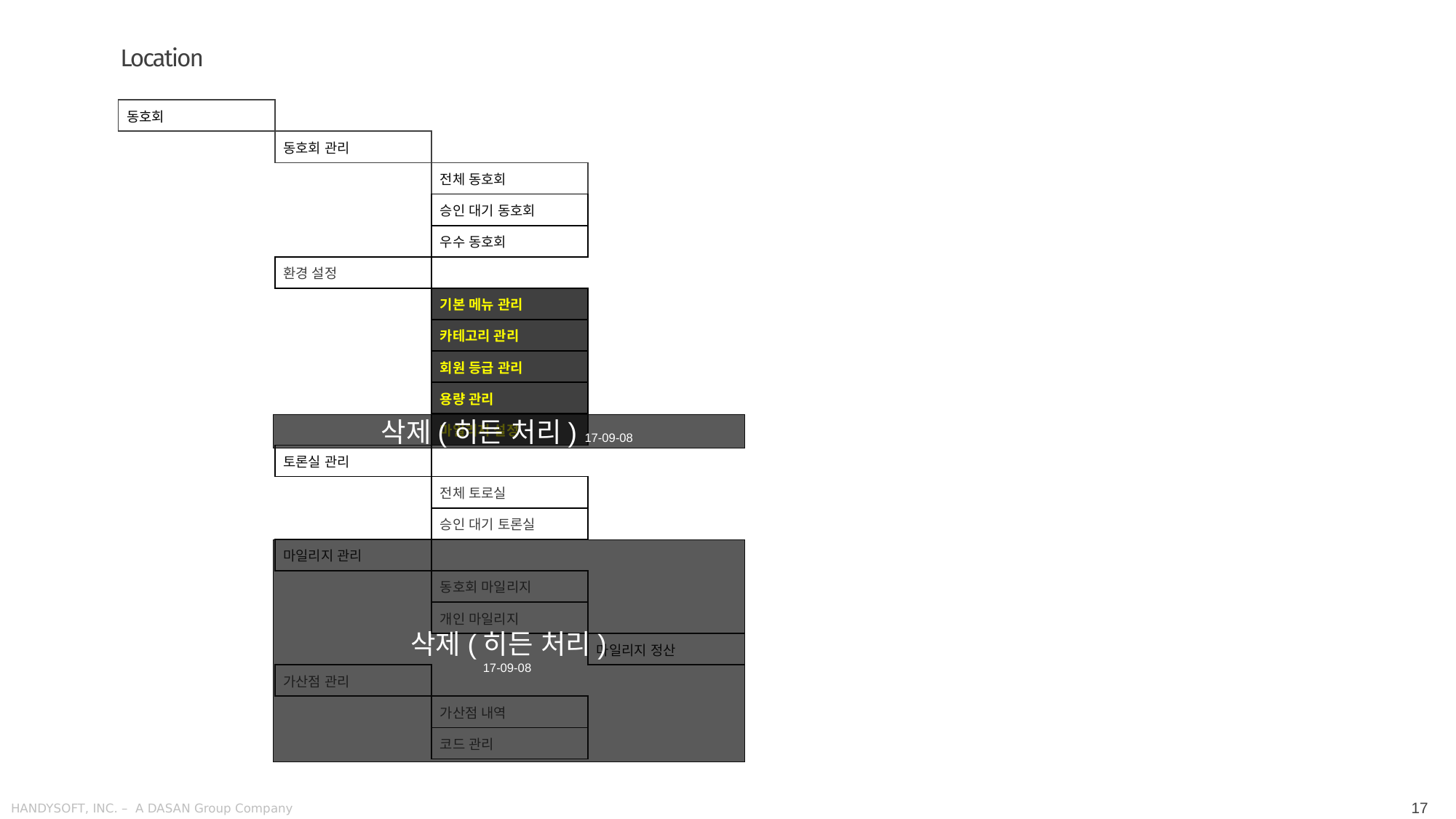

Location
| 동호회 |  |  |  |
| --- | --- | --- | --- |
|  | 동호회 관리 |  |  |
|  |  | 전체 동호회 |  |
|  |  | 승인 대기 동호회 |  |
|  |  | 우수 동호회 |  |
|  | 환경 설정 |  |  |
|  |  | 기본 메뉴 관리 |  |
|  |  | 카테고리 관리 |  |
|  |  | 회원 등급 관리 |  |
|  |  | 용량 관리 |  |
|  |  | 마일리지 설정 |  |
|  | 토론실 관리 |  |  |
|  |  | 전체 토로실 |  |
|  |  | 승인 대기 토론실 |  |
|  | 마일리지 관리 |  |  |
|  |  | 동호회 마일리지 |  |
|  |  | 개인 마일리지 |  |
|  |  |  | 마일리지 정산 |
|  | 가산점 관리 |  |  |
|  |  | 가산점 내역 |  |
|  |  | 코드 관리 |  |
삭제(히든 처리) 17-09-08
삭제(히든 처리)
17-09-08